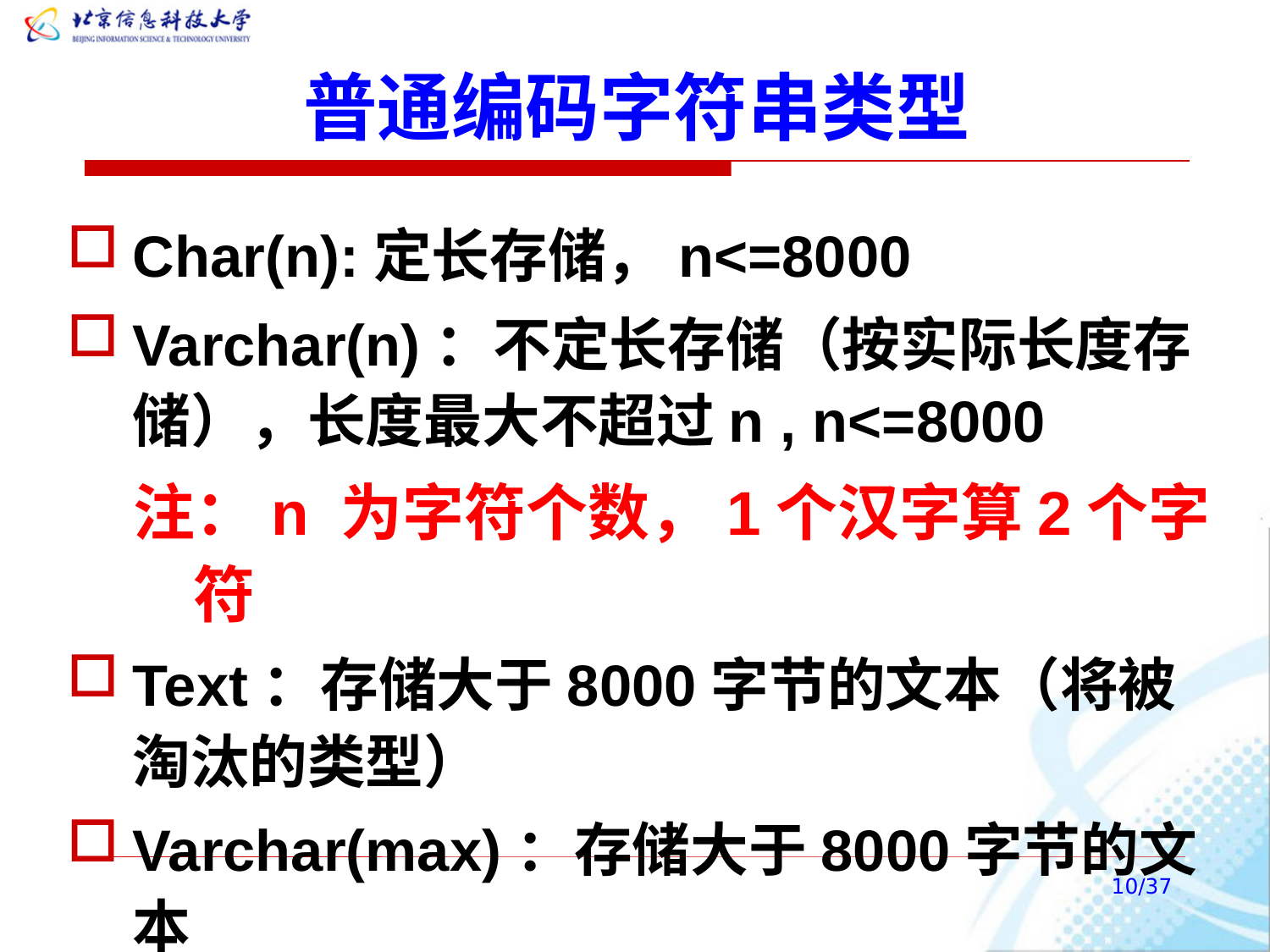

# 普通编码字符串类型
Char(n):定长存储，n<=8000
Varchar(n)：不定长存储（按实际长度存储），长度最大不超过n , n<=8000
注：n 为字符个数，1个汉字算2个字符
Text：存储大于8000字节的文本（将被淘汰的类型）
Varchar(max)：存储大于8000字节的文本

10/37